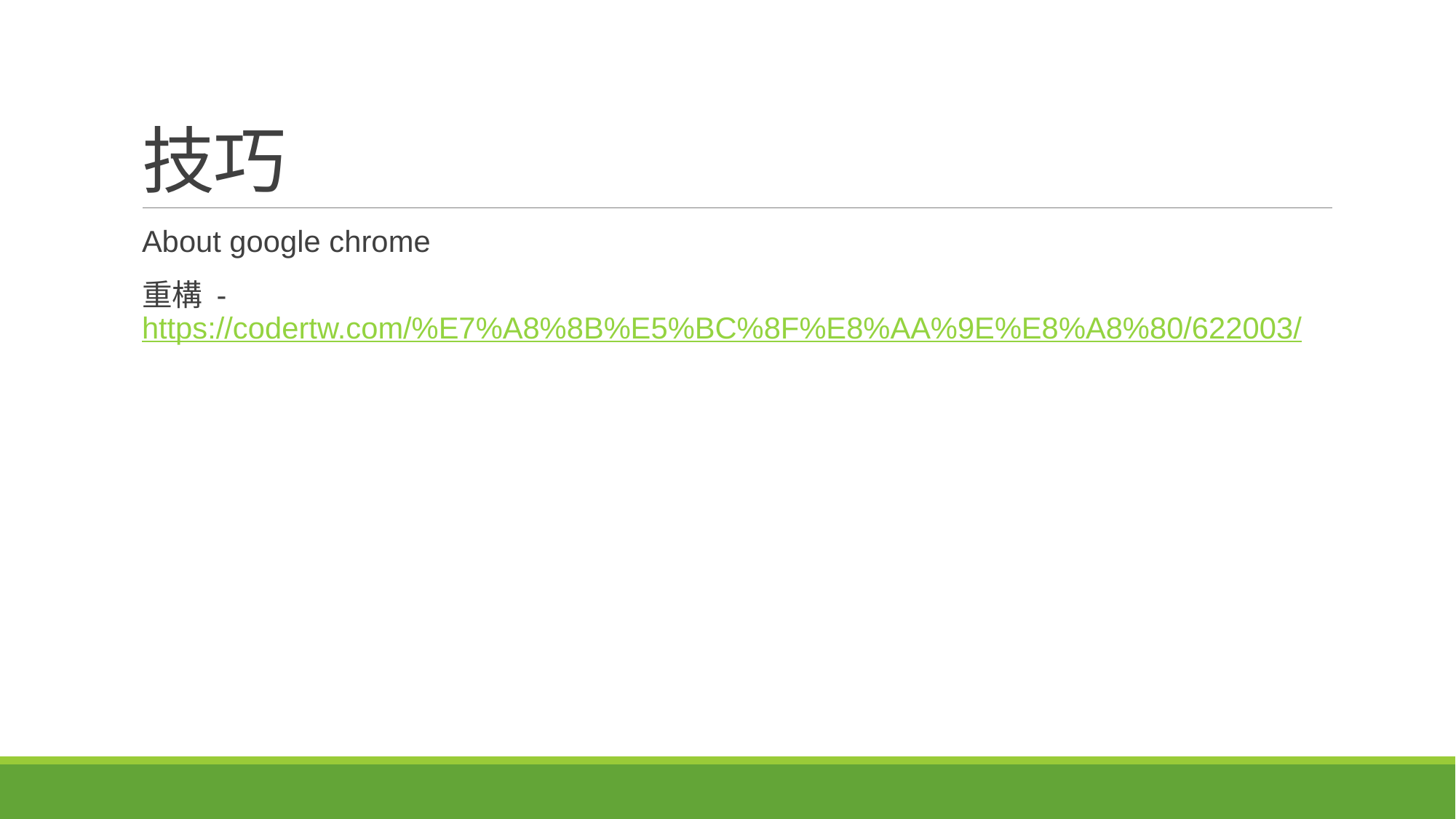

# 技巧
About google chrome
重構 - https://codertw.com/%E7%A8%8B%E5%BC%8F%E8%AA%9E%E8%A8%80/622003/